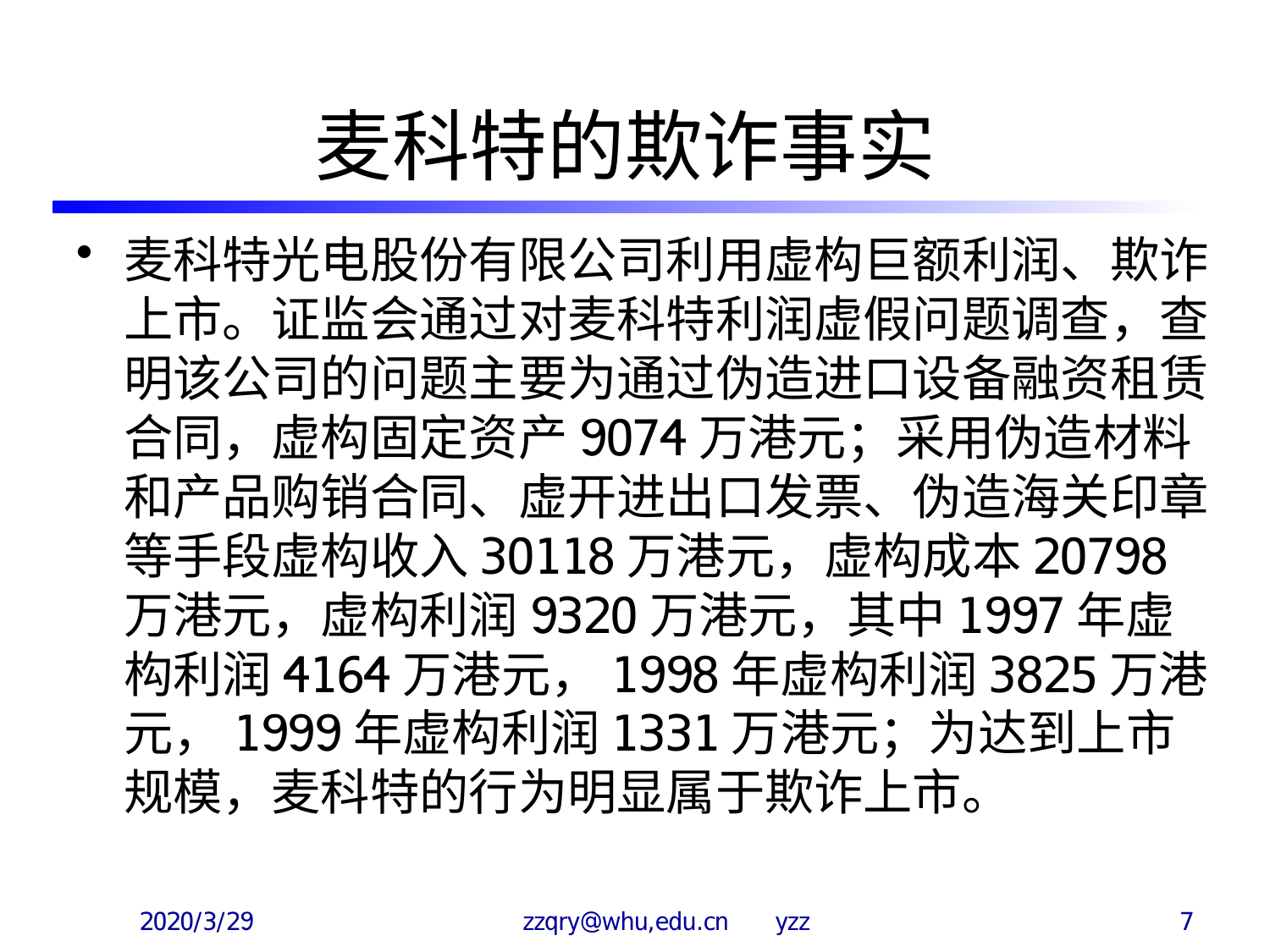

麦科特的欺诈事实
麦科特光电股份有限公司利用虚构巨额利润、欺诈上市。证监会通过对麦科特利润虚假问题调查，查明该公司的问题主要为通过伪造进口设备融资租赁合同，虚构固定资产9074万港元；采用伪造材料和产品购销合同、虚开进出口发票、伪造海关印章等手段虚构收入30118万港元，虚构成本20798万港元，虚构利润9320万港元，其中1997年虚构利润4164万港元，1998年虚构利润3825万港元，1999年虚构利润1331万港元；为达到上市规模，麦科特的行为明显属于欺诈上市。
2020/3/29
zzqry@whu,edu.cn      yzz
7